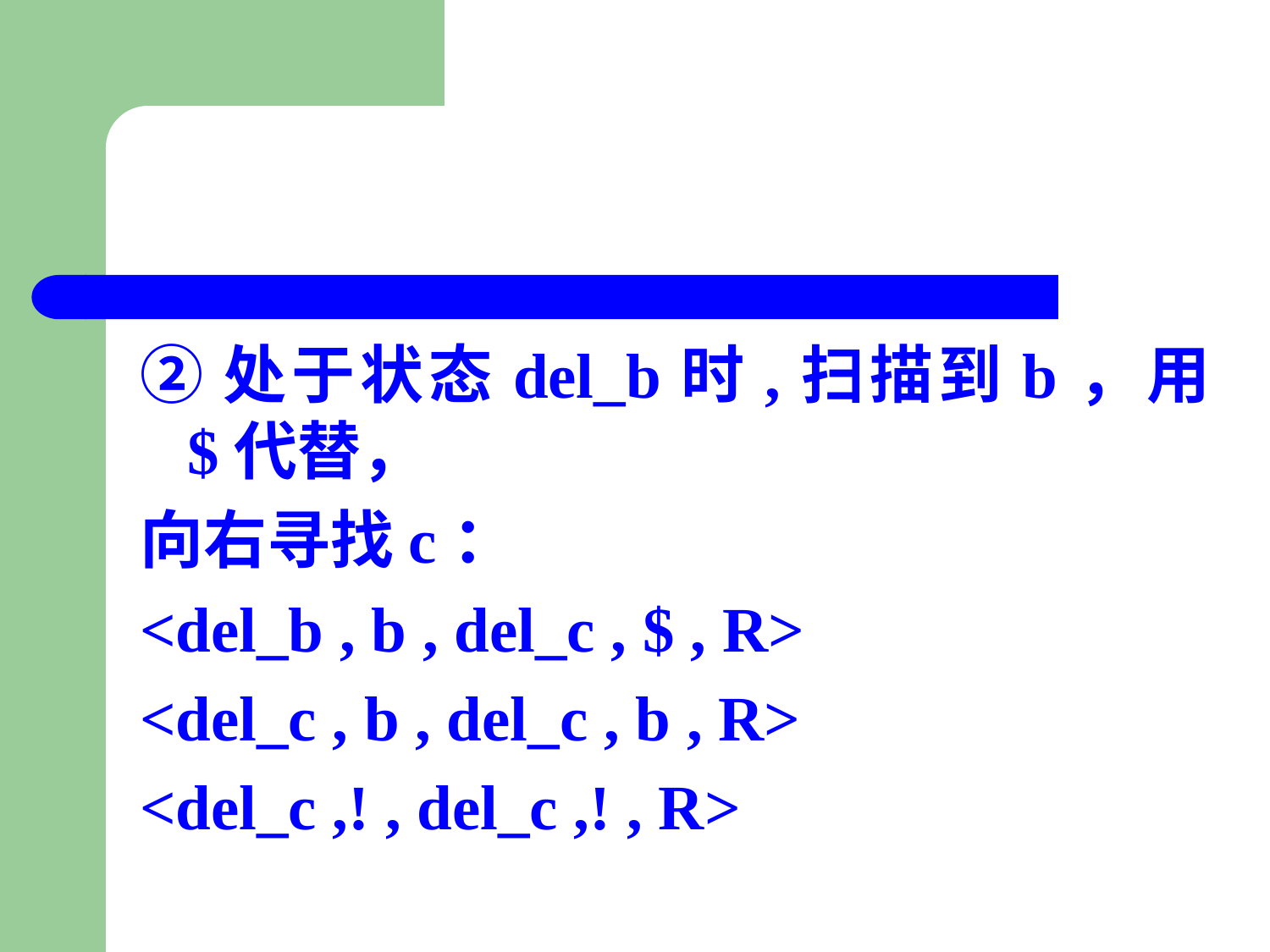

#
②处于状态del_b时,扫描到b，用$代替，
向右寻找c：
<del_b , b , del_c , $ , R>
<del_c , b , del_c , b , R>
<del_c ,! , del_c ,! , R>